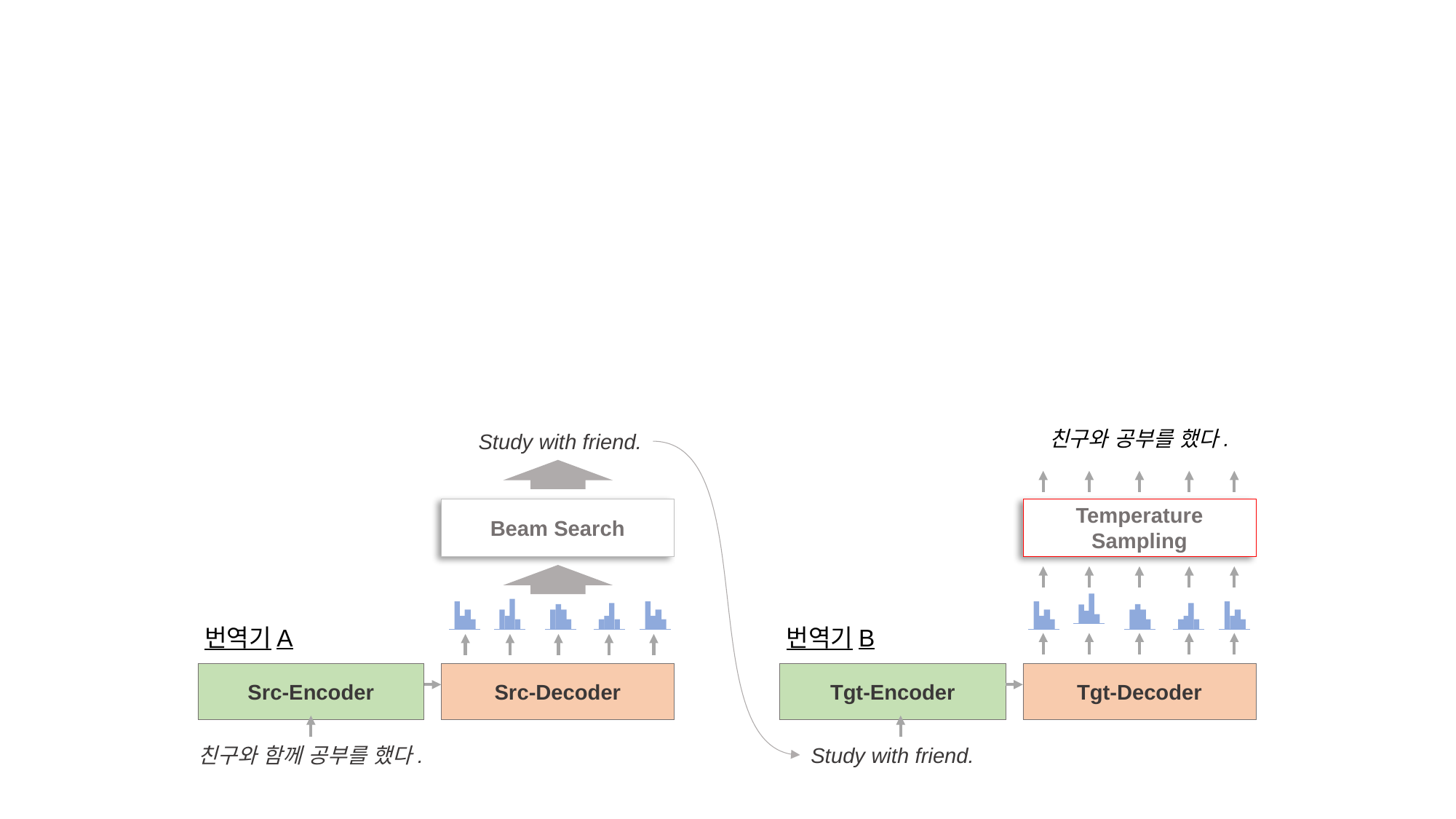

친구와 공부를 했다.
Study with friend.

Beam Search
Temperature Sampling

번역기A
번역기B
Src-Encoder
Src-Decoder
Tgt-Encoder
Tgt-Decoder
친구와 함께 공부를 했다.
Study with friend.